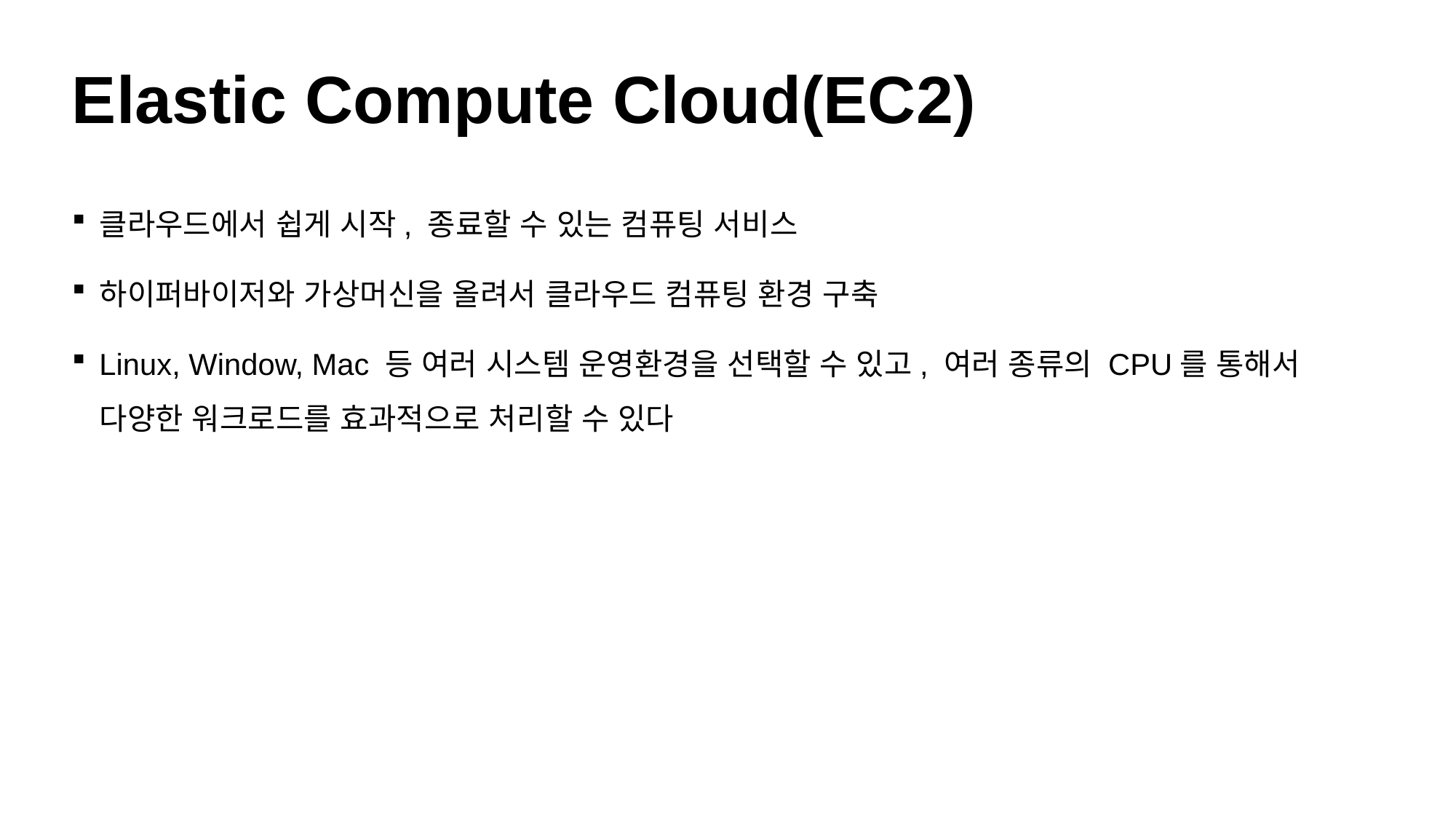

# Elastic Compute Cloud(EC2)
클라우드에서 쉽게 시작, 종료할 수 있는 컴퓨팅 서비스
하이퍼바이저와 가상머신을 올려서 클라우드 컴퓨팅 환경 구축
Linux, Window, Mac 등 여러 시스템 운영환경을 선택할 수 있고, 여러 종류의 CPU를 통해서 다양한 워크로드를 효과적으로 처리할 수 있다